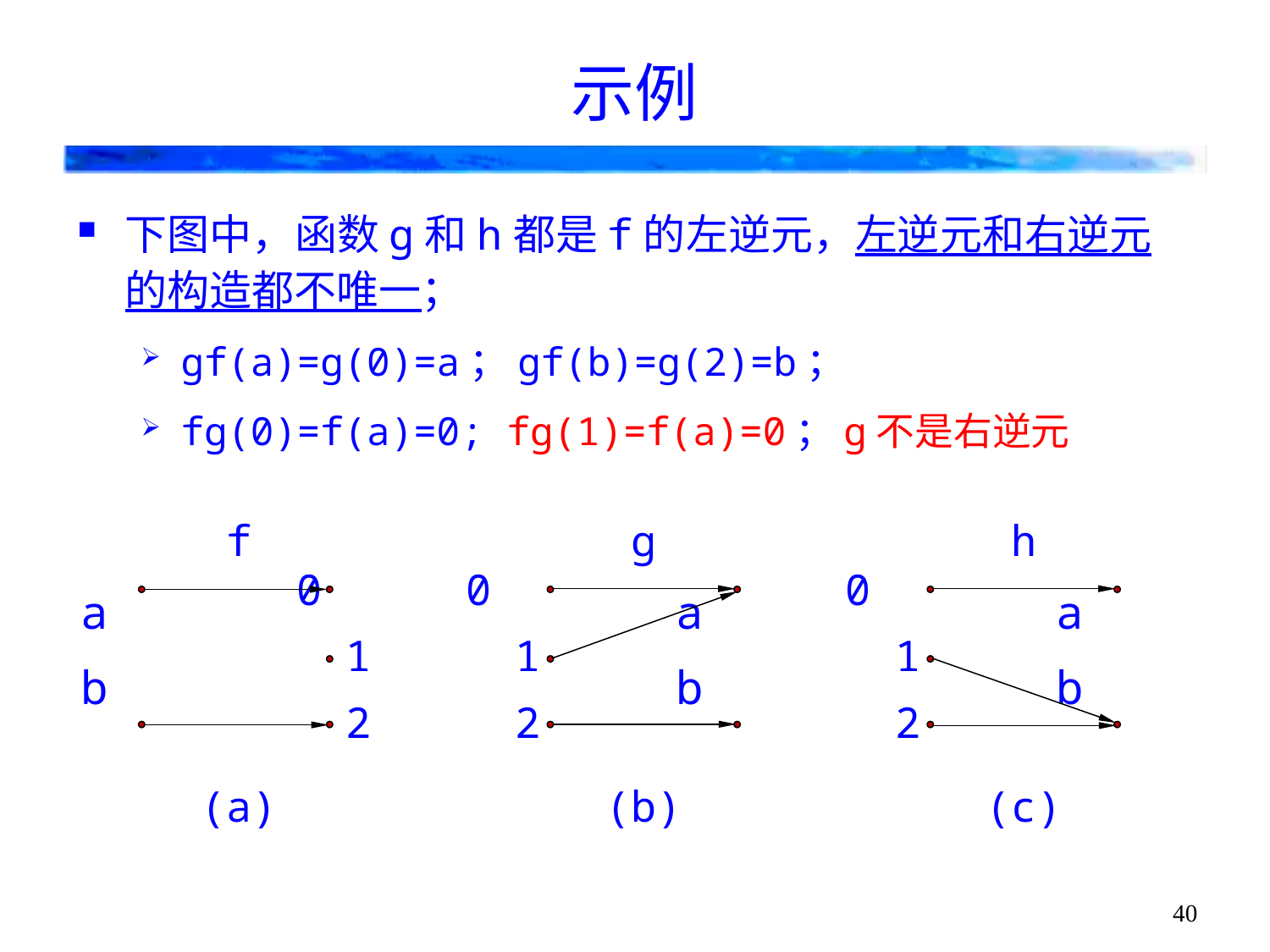

# 示例
下图中，函数g和h都是f的左逆元，左逆元和右逆元的构造都不唯一；
gf(a)=g(0)=a；gf(b)=g(2)=b；
fg(0)=f(a)=0; fg(1)=f(a)=0；g不是右逆元

f
0

a
1

b

2

(a)
g
0

a
1

b

2

(b)
h
0

a
1

b

2

(c)
40